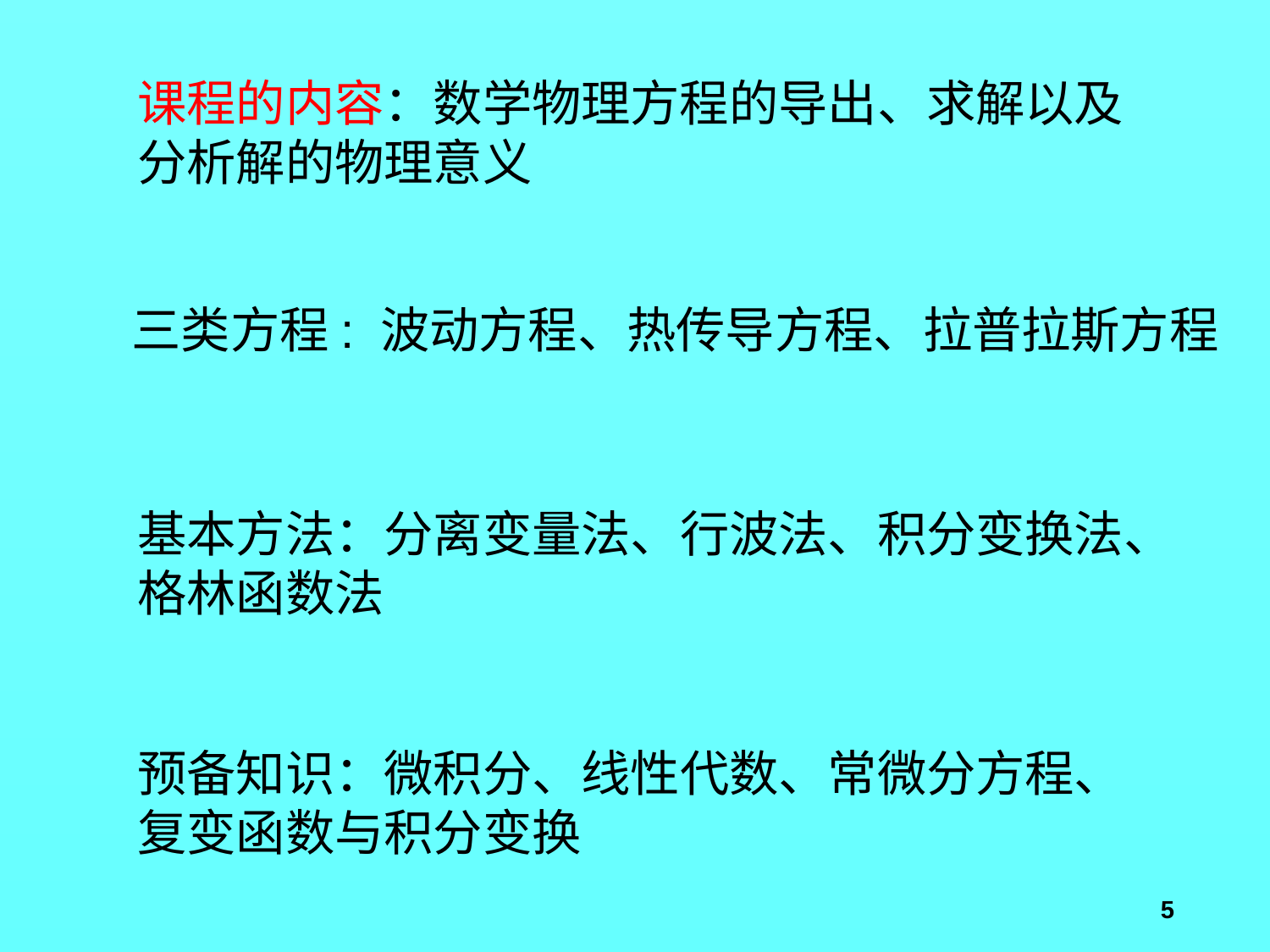

课程的内容：数学物理方程的导出、求解以及分析解的物理意义
三类方程: 波动方程、热传导方程、拉普拉斯方程

基本方法：分离变量法、行波法、积分变换法、格林函数法
预备知识：微积分、线性代数、常微分方程、复变函数与积分变换
5